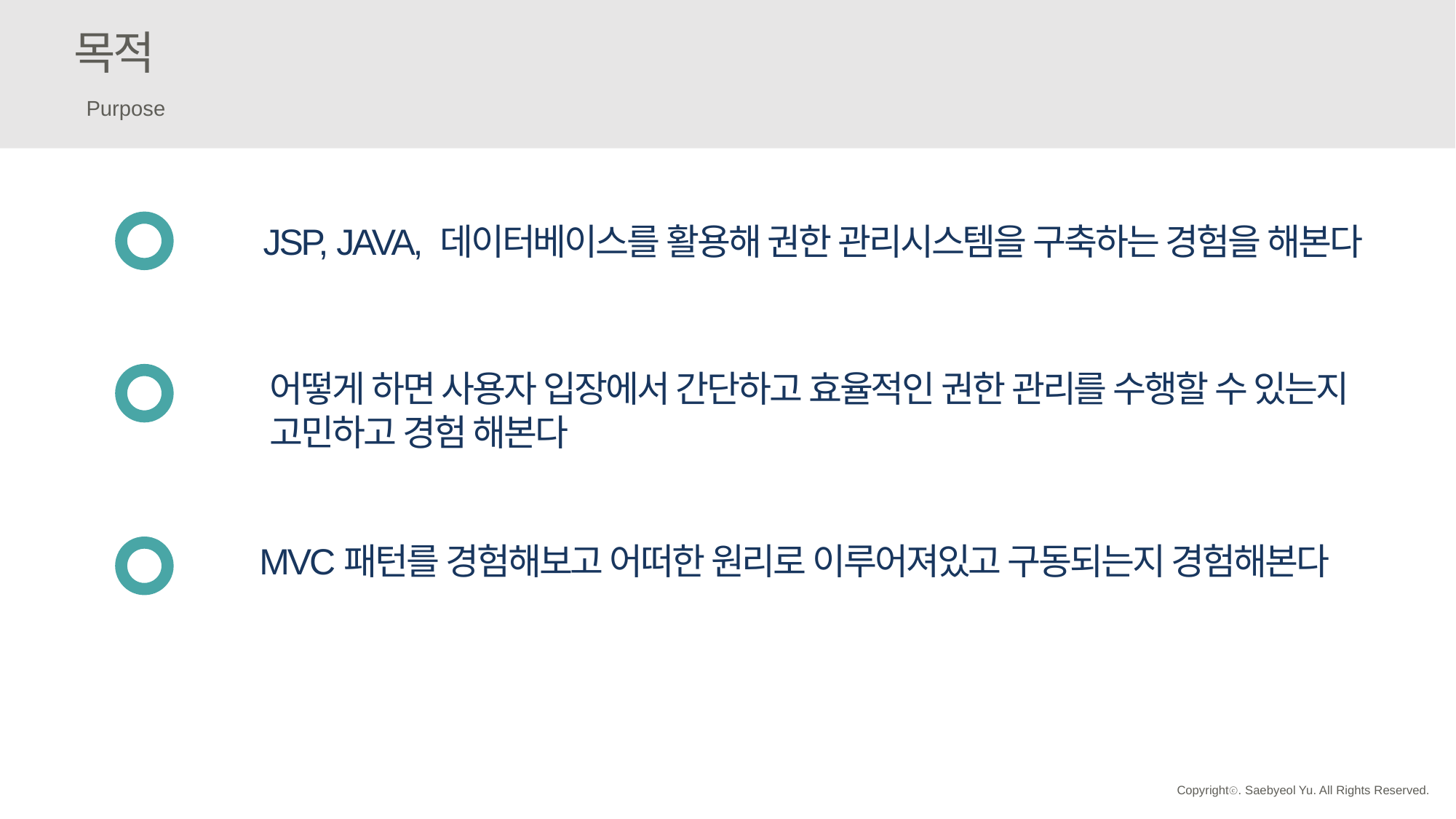

목적
Purpose
JSP, JAVA, 데이터베이스를 활용해 권한 관리시스템을 구축하는 경험을 해본다

어떻게 하면 사용자 입장에서 간단하고 효율적인 권한 관리를 수행할 수 있는지
고민하고 경험 해본다

MVC패턴를 경험해보고 어떠한 원리로 이루어져있고 구동되는지 경험해본다